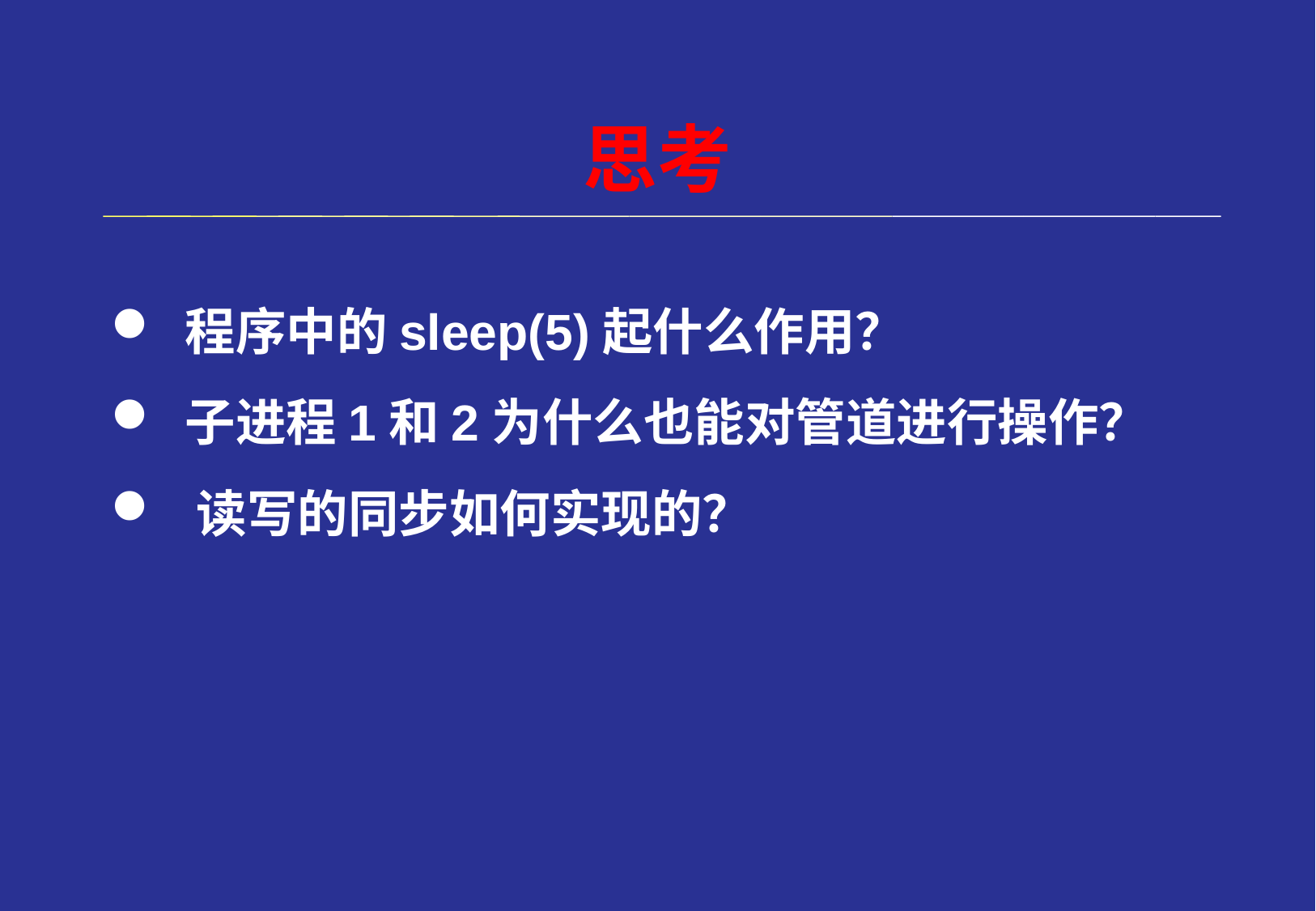

# 思考
 程序中的sleep(5)起什么作用？
 子进程1和2为什么也能对管道进行操作？
  读写的同步如何实现的？